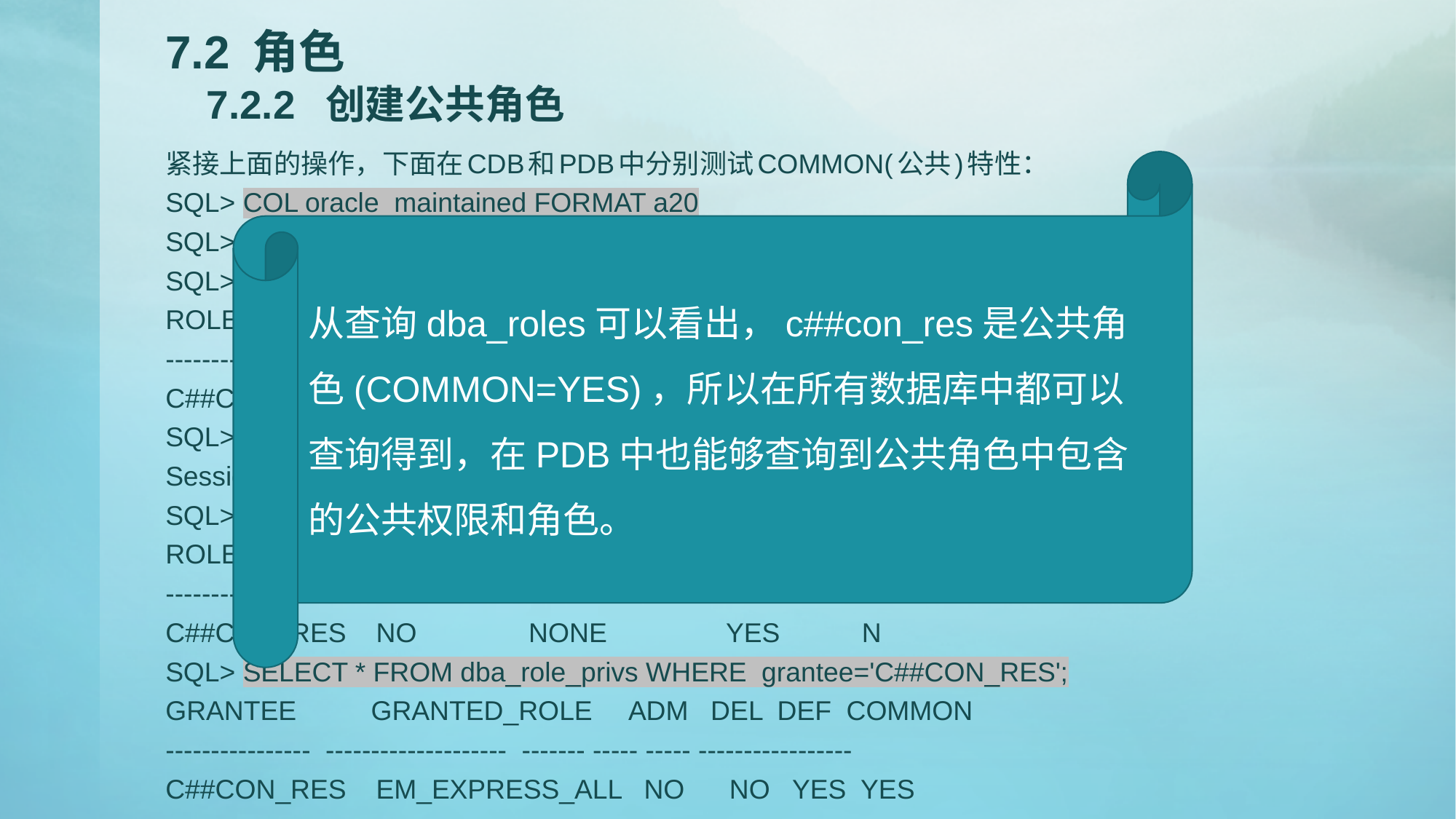

# 7.2 角色 7.2.2  创建公共角色
紧接上面的操作，下面在CDB和PDB中分别测试COMMON(公共)特性：
SQL> COL oracle_maintained FORMAT a20
SQL> COL role FORMAT a20
SQL> SELECT * FROM dba_roles WHERE role='C##CON_RES';
ROLE                 PASSWORD AUTHENTICAT COMMON ORACLE_MAINTAINED
---------------- -------------- ---------------- -----------  --------------------
C##CON_RES    NO               NONE               YES            N
SQL>ALTER SESSION SET CONTAINER=pdborcl;
Session altered.
SQL> SELECT * FROM dba_roles WHERE role='C##CON_RES';
ROLE                 PASSWORD AUTHENTICAT COMMON ORACLE_MAINTAINED
---------------- -------------- ---------------- -----------  --------------------
C##CON_RES    NO               NONE                YES           N
SQL> SELECT * FROM dba_role_privs WHERE  grantee='C##CON_RES';
GRANTEE          GRANTED_ROLE     ADM   DEL  DEF  COMMON
----------------  --------------------  ------- ----- ----- -----------------
C##CON_RES    EM_EXPRESS_ALL   NO      NO   YES  YES
从查询dba_roles可以看出，c##con_res是公共角色(COMMON=YES)，所以在所有数据库中都可以查询得到，在PDB中也能够查询到公共角色中包含的公共权限和角色。